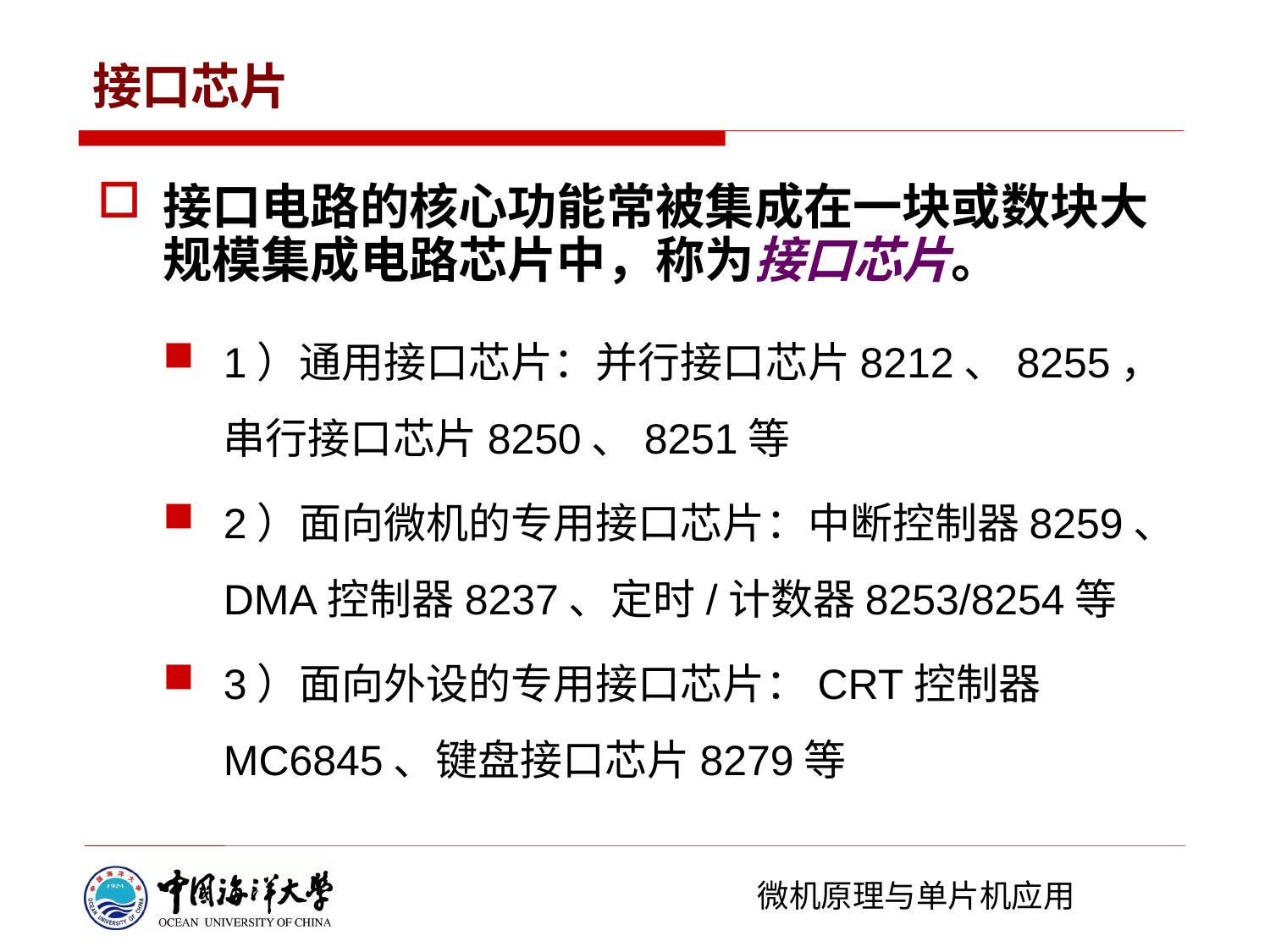

# 接口芯片
接口电路的核心功能常被集成在一块或数块大规模集成电路芯片中，称为接口芯片。
1）通用接口芯片：并行接口芯片8212、8255，串行接口芯片8250、8251等
2）面向微机的专用接口芯片：中断控制器8259、DMA控制器8237、定时/计数器8253/8254等
3）面向外设的专用接口芯片：CRT控制器MC6845、键盘接口芯片8279等